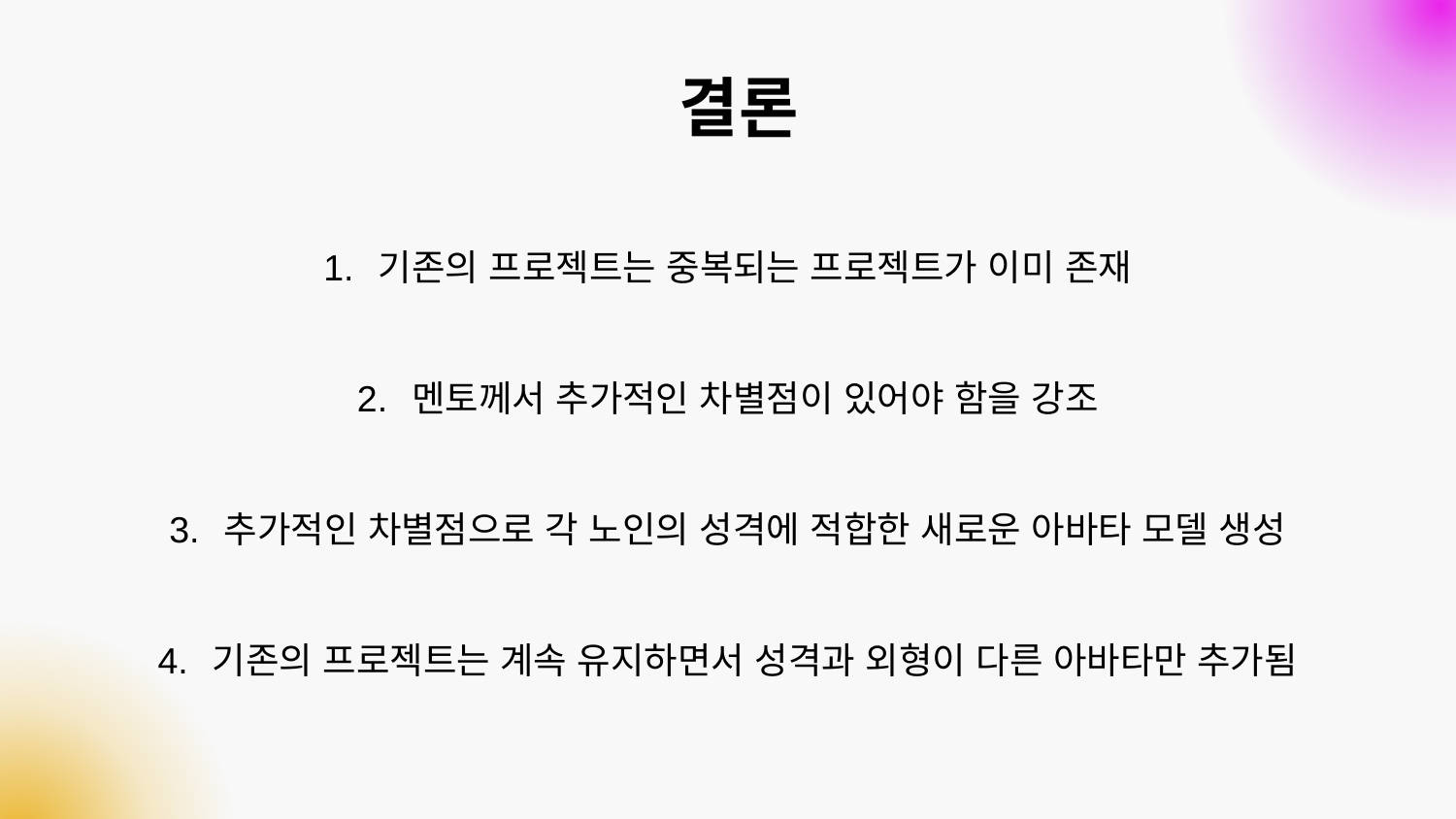

# 결론
기존의 프로젝트는 중복되는 프로젝트가 이미 존재

멘토께서 추가적인 차별점이 있어야 함을 강조

추가적인 차별점으로 각 노인의 성격에 적합한 새로운 아바타 모델 생성

기존의 프로젝트는 계속 유지하면서 성격과 외형이 다른 아바타만 추가됨